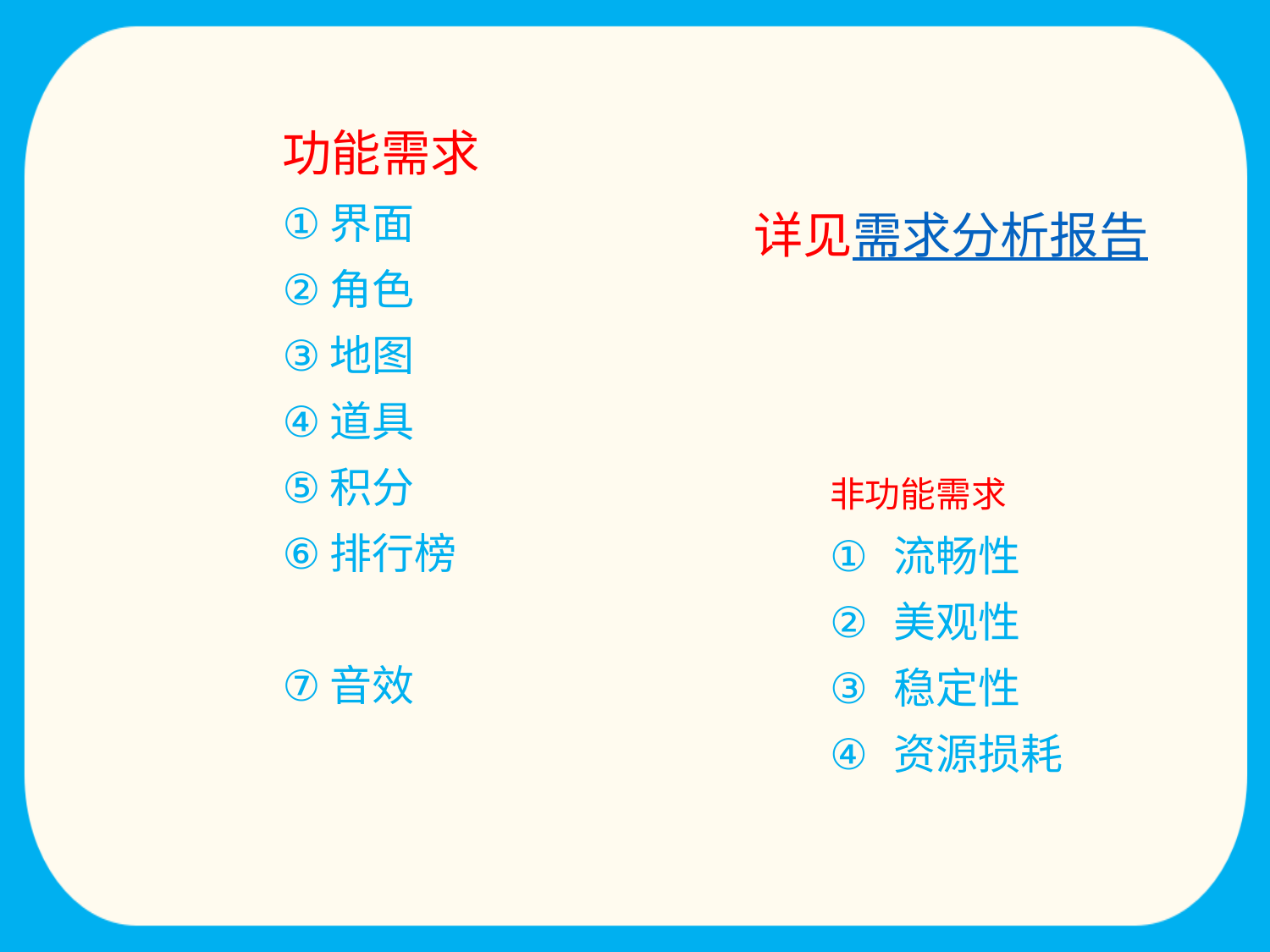

功能需求
界面
角色
地图
道具
积分
排行榜
音效
详见需求分析报告
非功能需求
流畅性
美观性
稳定性
资源损耗